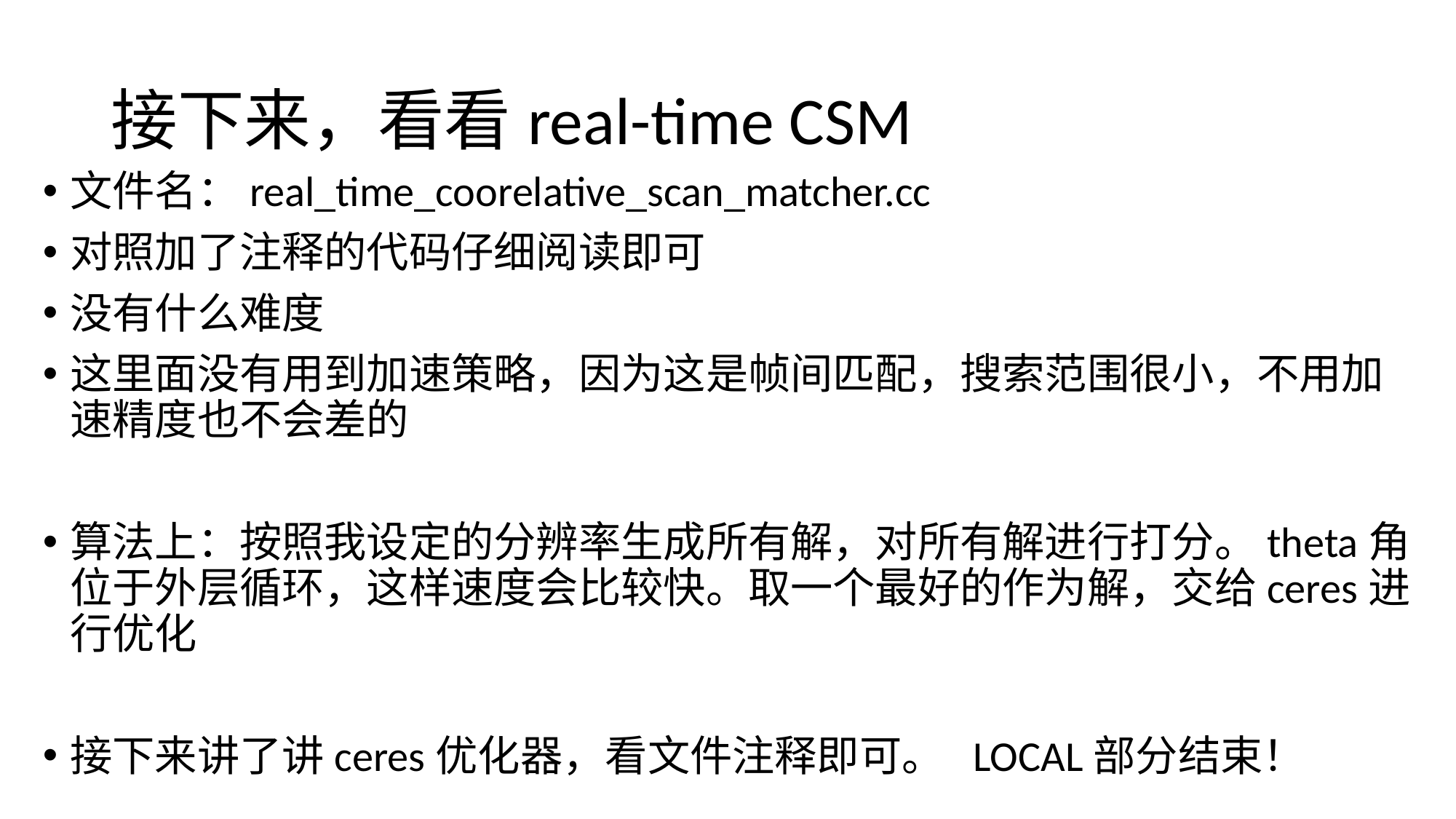

# 接下来，看看real-time CSM
文件名：real_time_coorelative_scan_matcher.cc
对照加了注释的代码仔细阅读即可
没有什么难度
这里面没有用到加速策略，因为这是帧间匹配，搜索范围很小，不用加速精度也不会差的

算法上：按照我设定的分辨率生成所有解，对所有解进行打分。theta角位于外层循环，这样速度会比较快。取一个最好的作为解，交给ceres进行优化

接下来讲了讲ceres优化器，看文件注释即可。  LOCAL部分结束！